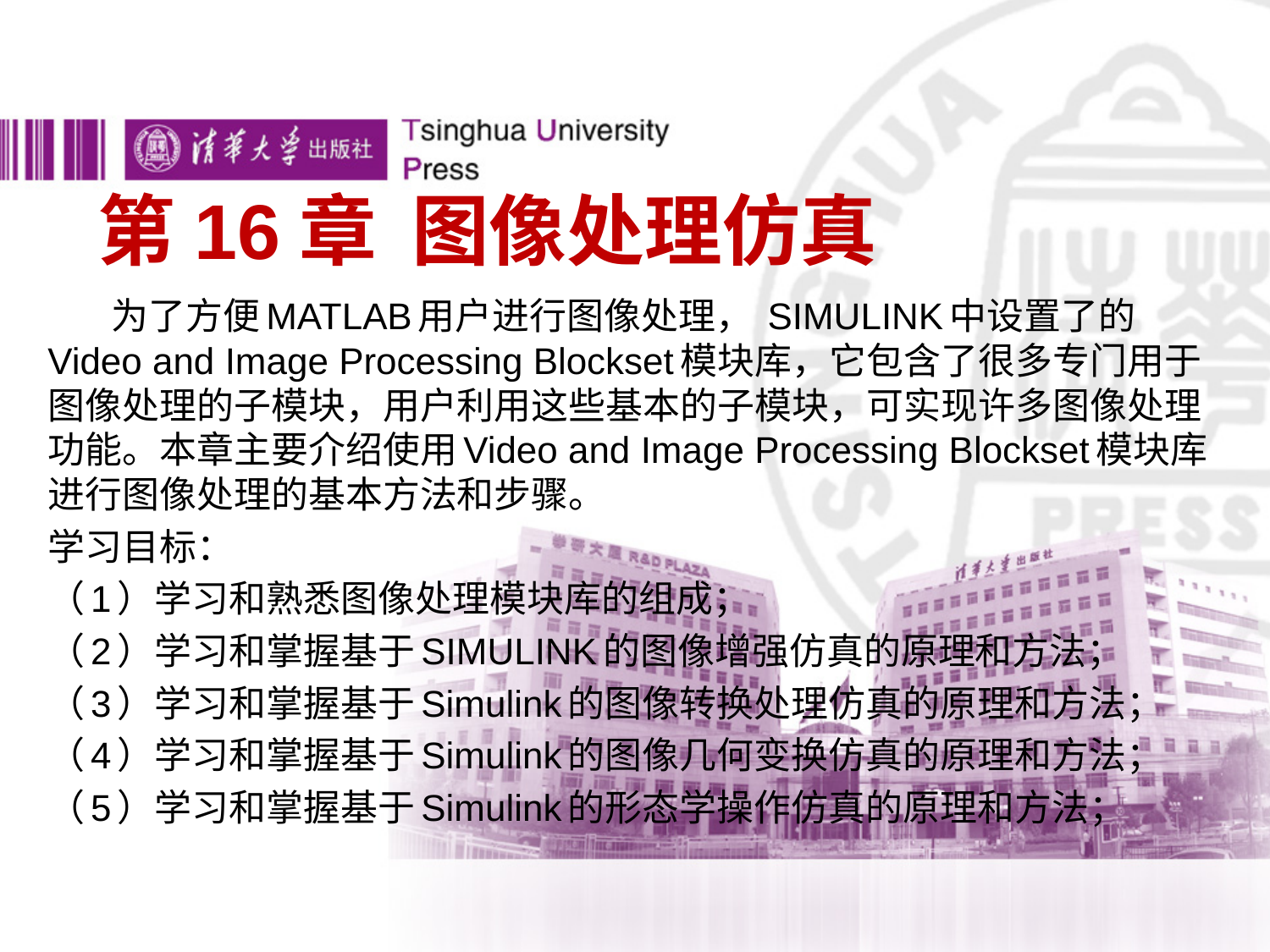

# 第16章  图像处理仿真
       为了方便MATLAB用户进行图像处理， SIMULINK中设置了的Video and Image Processing Blockset模块库，它包含了很多专门用于图像处理的子模块，用户利用这些基本的子模块，可实现许多图像处理功能。本章主要介绍使用Video and Image Processing Blockset模块库进行图像处理的基本方法和步骤。
学习目标：
（1）学习和熟悉图像处理模块库的组成；
（2）学习和掌握基于SIMULINK的图像增强仿真的原理和方法；
（3）学习和掌握基于Simulink的图像转换处理仿真的原理和方法；
（4）学习和掌握基于Simulink的图像几何变换仿真的原理和方法；
（5）学习和掌握基于Simulink的形态学操作仿真的原理和方法；